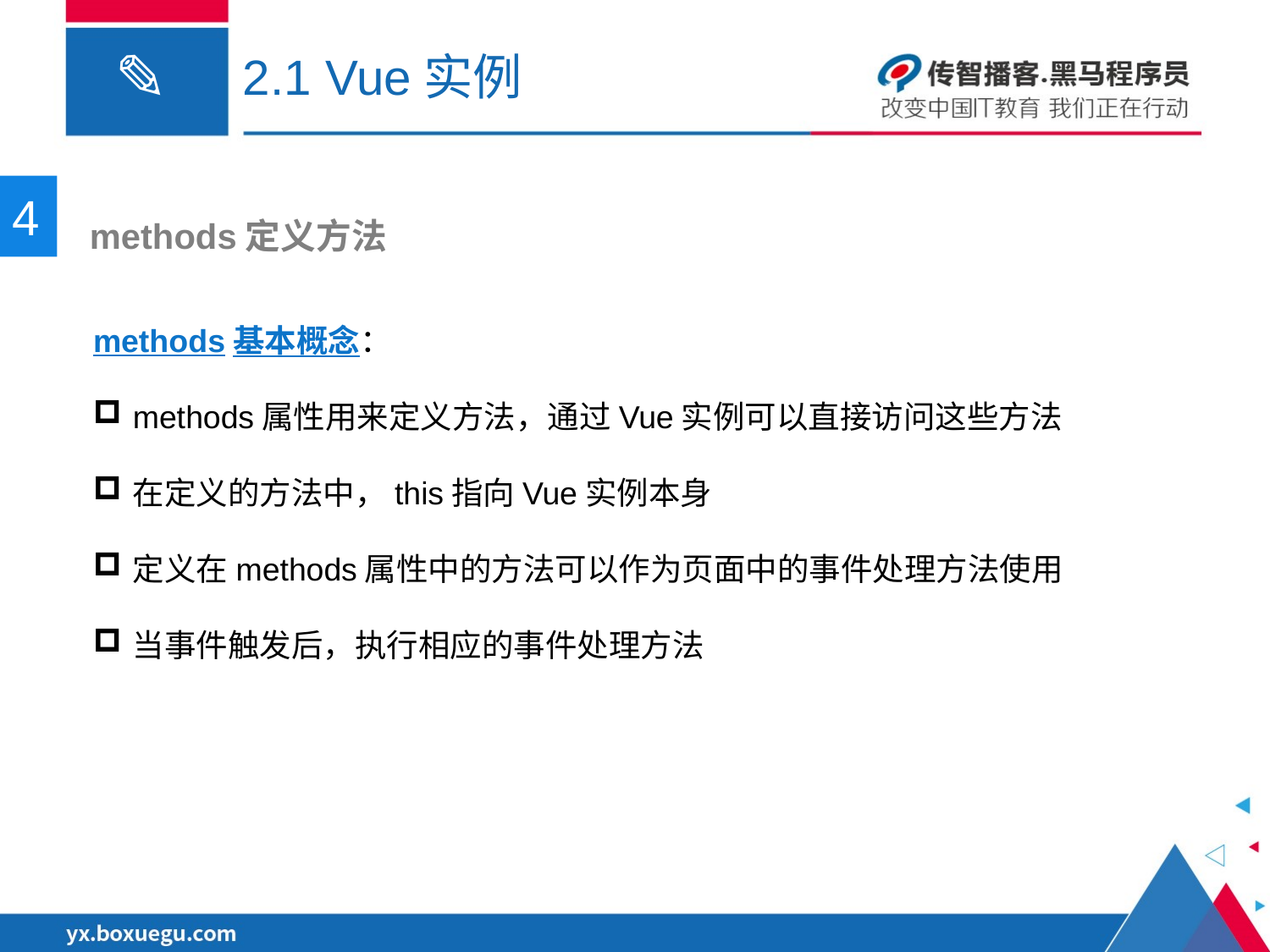

# 2.1 Vue实例

4
  methods定义方法
methods基本概念：
methods属性用来定义方法，通过Vue实例可以直接访问这些方法
在定义的方法中，this指向Vue实例本身
定义在methods属性中的方法可以作为页面中的事件处理方法使用
当事件触发后，执行相应的事件处理方法